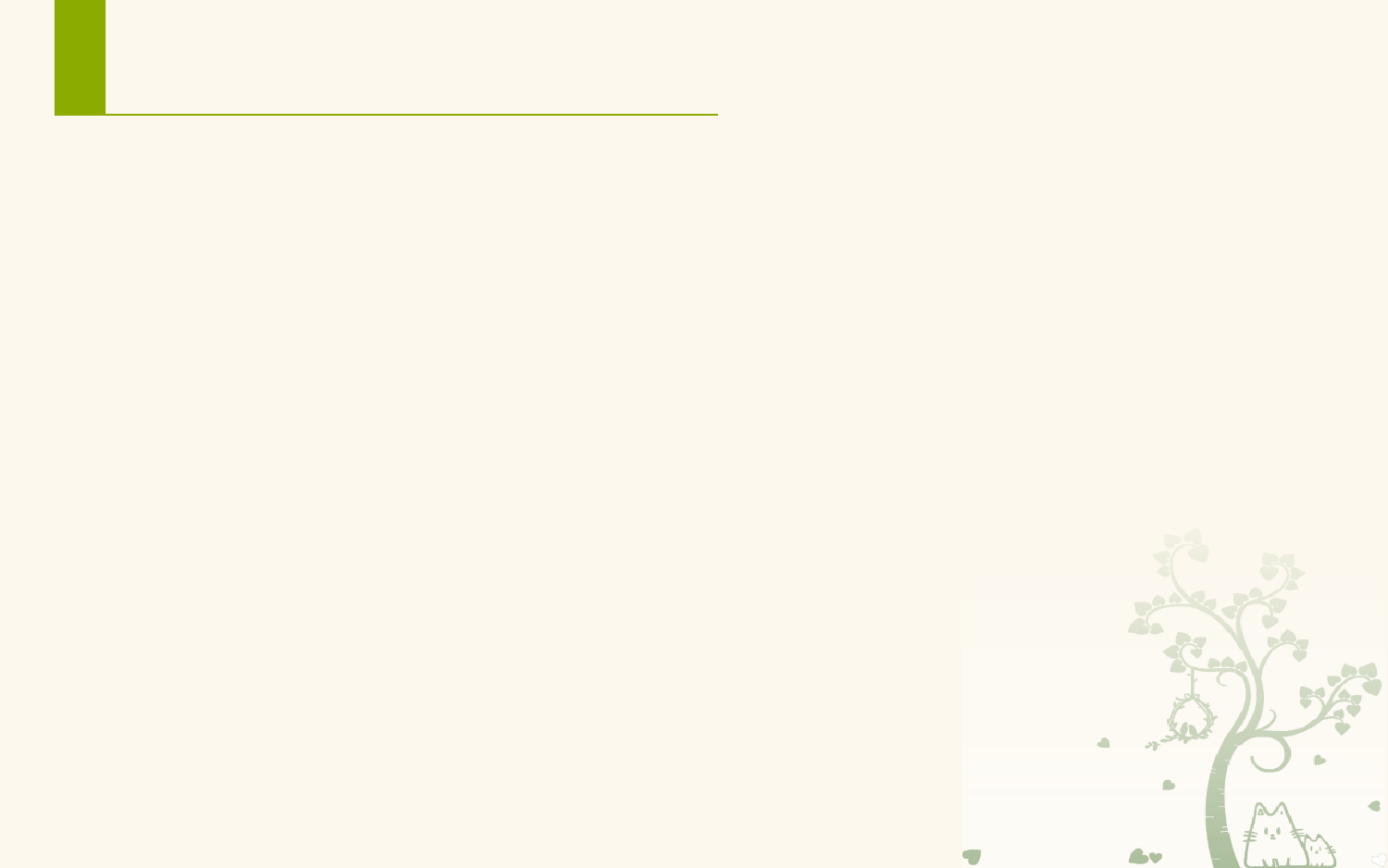

# 3.4.5 网格布局（GridLayout）
指定某控件显示在固定的行或列，只需设置该子控件的android:layout_row和android:layout_column属性即可，计数从0开始
设置某控件跨越多行或多列，只需将该子控件的android:layout_rowSpan或者layout_columnSpan属性设置为数值，再设置其layout_gravity属性为fill即可，前一个设置表明该控件跨越的行数或列数，后一个设置表明该控件填满所跨越的整行或整列。